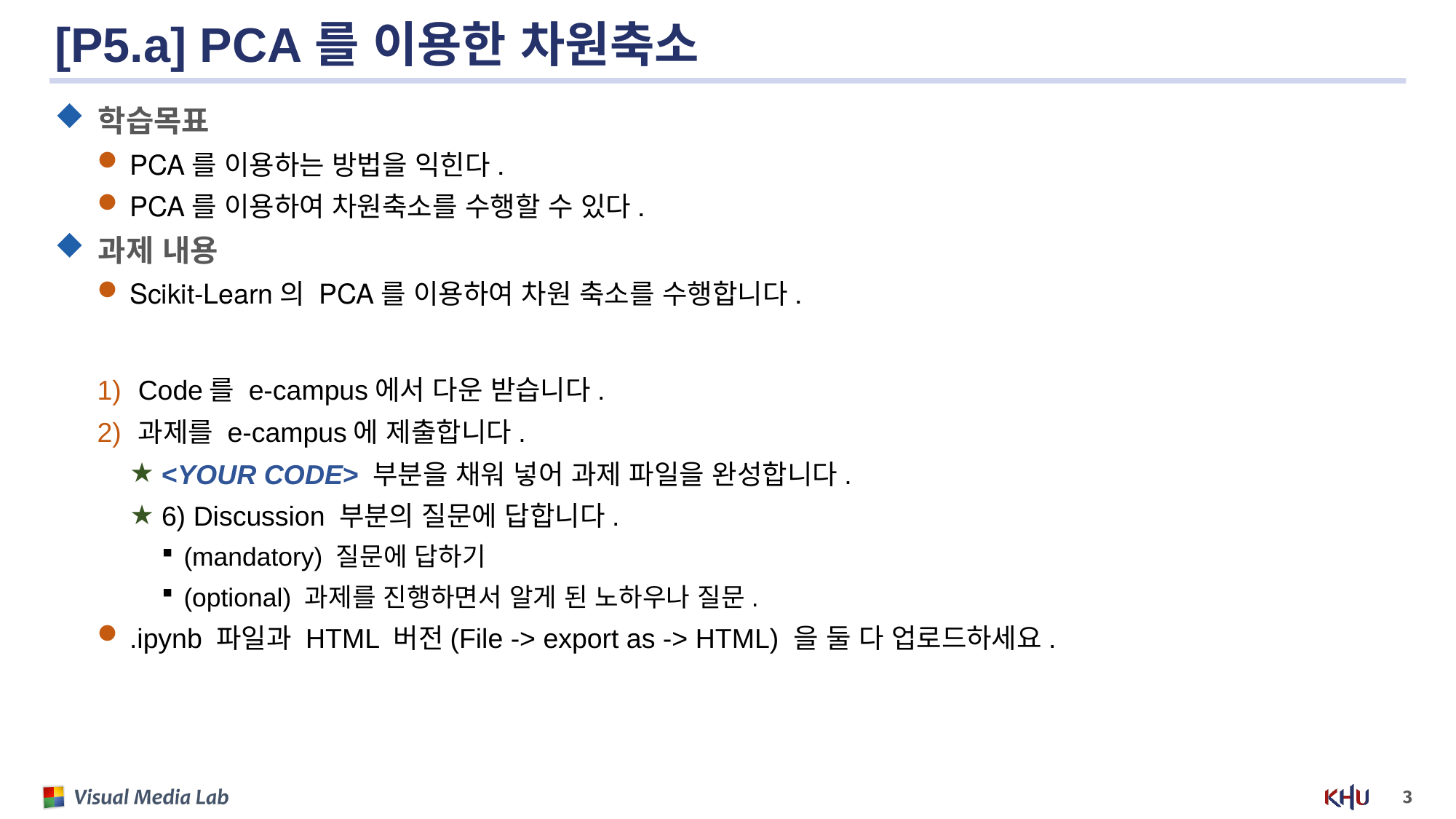

# [P5.a] PCA를 이용한 차원축소
학습목표
PCA를 이용하는 방법을 익힌다.
PCA를 이용하여 차원축소를 수행할 수 있다.
과제 내용
Scikit-Learn의 PCA를 이용하여 차원 축소를 수행합니다.

Code를 e-campus에서 다운 받습니다.
과제를 e-campus에 제출합니다.
<YOUR CODE> 부분을 채워 넣어 과제 파일을 완성합니다.
6) Discussion 부분의 질문에 답합니다.
(mandatory) 질문에 답하기
(optional) 과제를 진행하면서 알게 된 노하우나 질문.
.ipynb 파일과 HTML 버전(File -> export as -> HTML) 을 둘 다 업로드하세요.